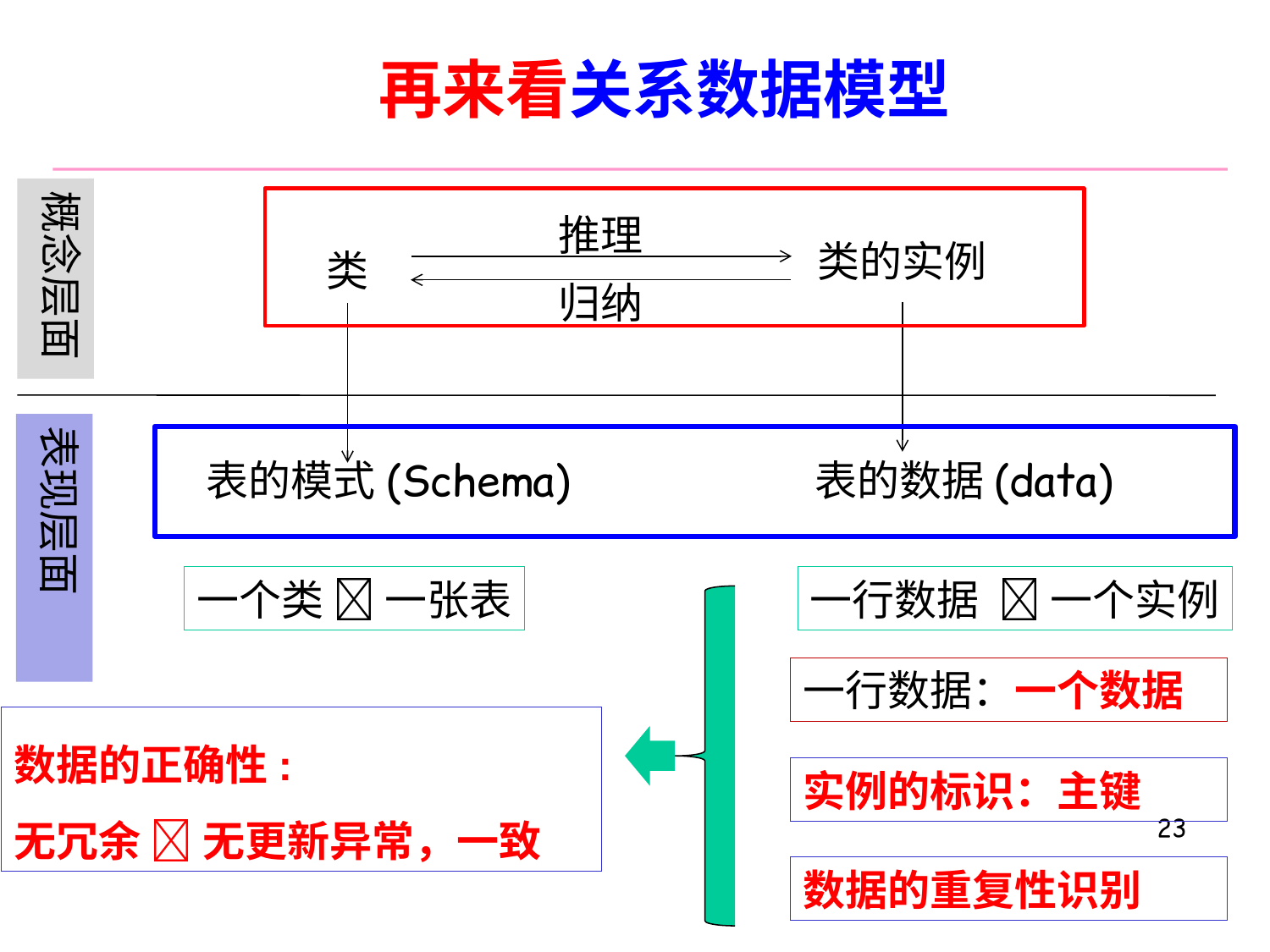

# 再来看关系数据模型
概念层面

推理
类的实例
类
归纳
表现层面

表的模式(Schema)
表的数据(data)
一个类 ⇔ 一张表
一行数据  ⇔ 一个实例

一行数据：一个数据
数据的正确性:
无冗余 ⇒ 无更新异常，一致

实例的标识：主键
23
数据的重复性识别